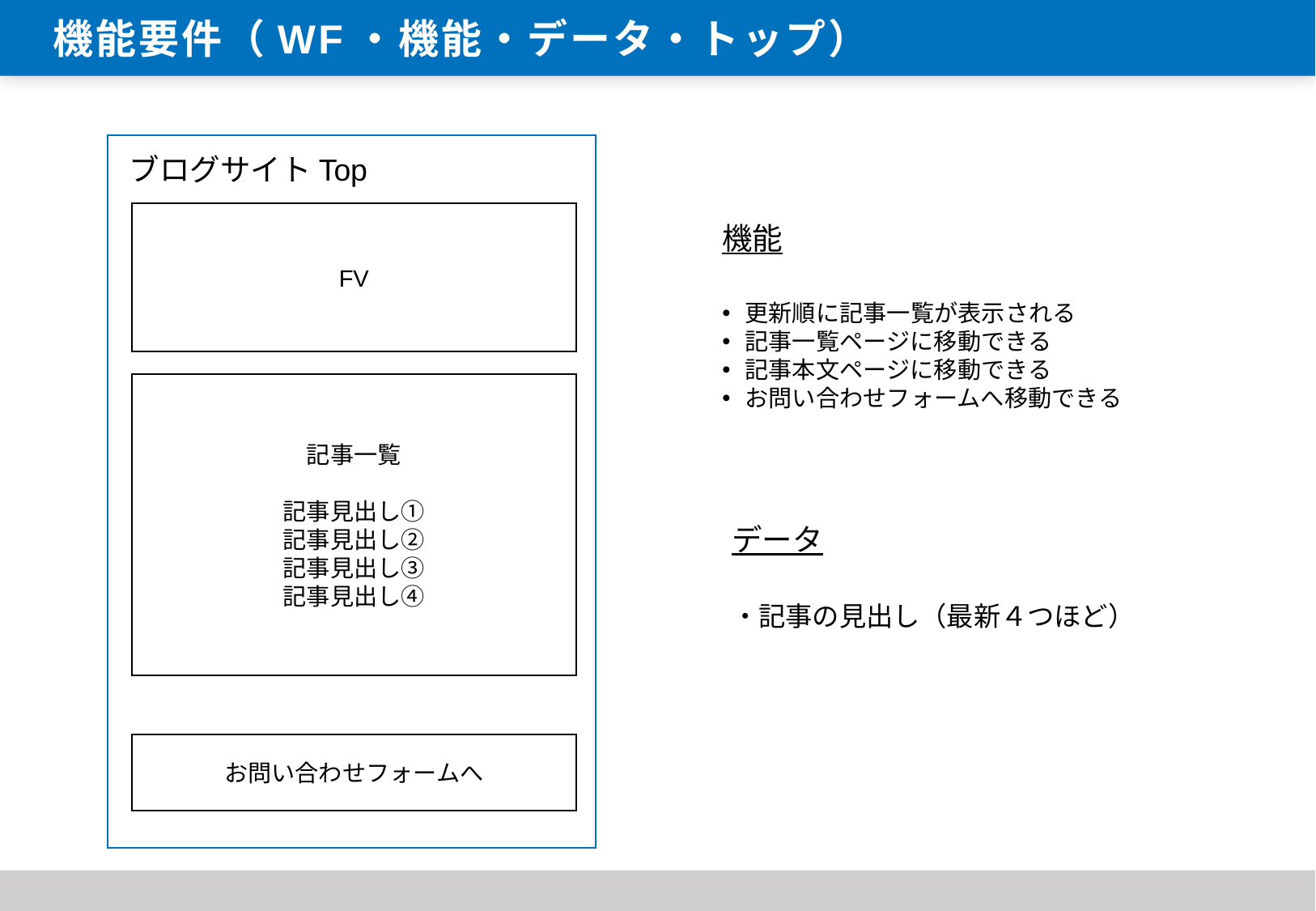

機能要件（WF・機能・データ・トップ）

ブログサイトTop
FV
機能

更新順に記事一覧が表示される
記事一覧ページに移動できる
記事本文ページに移動できる
お問い合わせフォームへ移動できる
記事一覧

記事見出し①
記事見出し②
記事見出し③
記事見出し④
データ

・記事の見出し（最新４つほど）
お問い合わせフォームへ